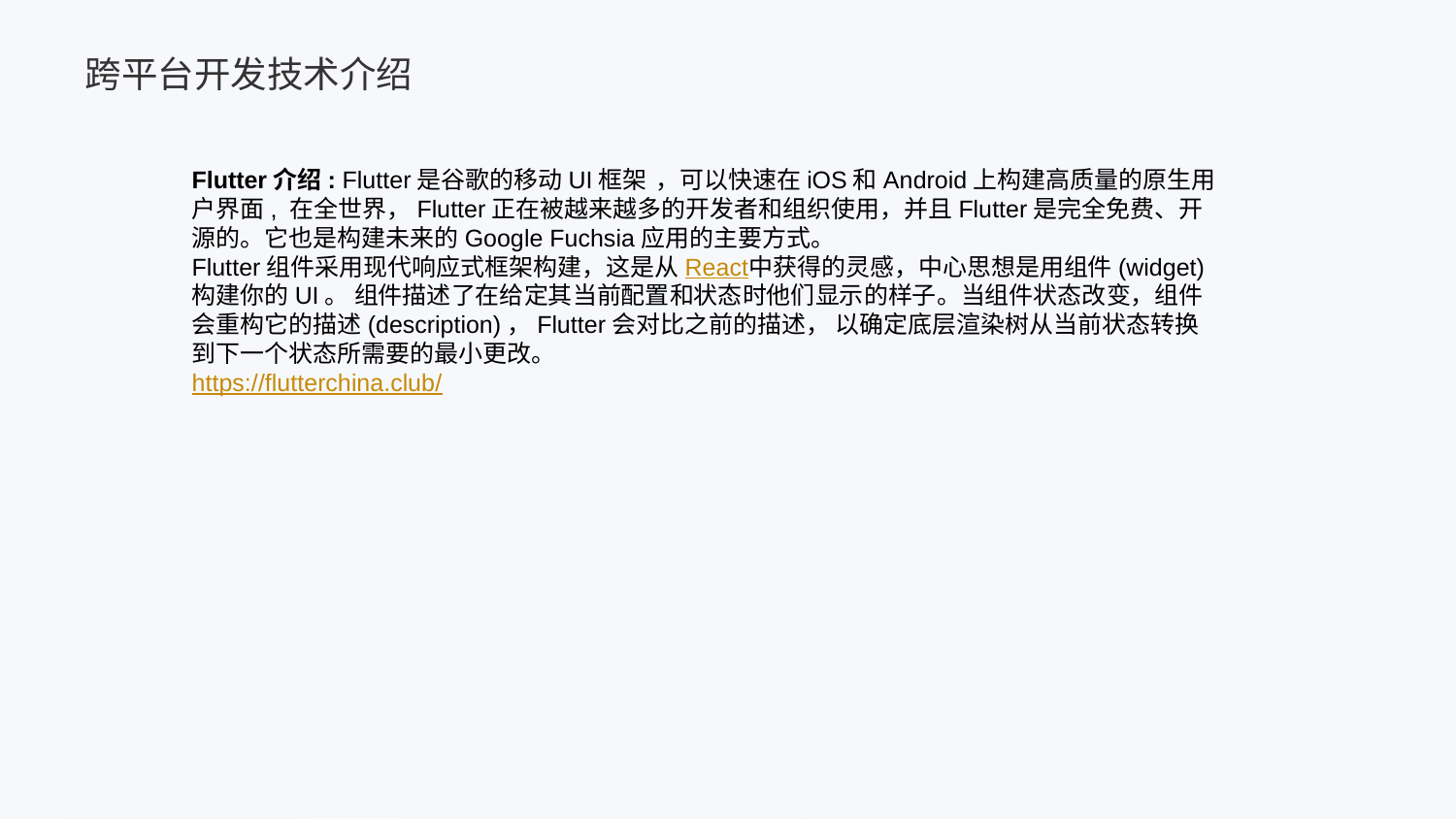

跨平台开发技术介绍
Flutter介绍: Flutter是谷歌的移动UI框架  ，可以快速在iOS和Android上构建高质量的原生用户界面, 在全世界，Flutter正在被越来越多的开发者和组织使用，并且Flutter是完全免费、开源的。它也是构建未来的Google Fuchsia应用的主要方式。
Flutter组件采用现代响应式框架构建，这是从React中获得的灵感，中心思想是用组件(widget)构建你的UI。 组件描述了在给定其当前配置和状态时他们显示的样子。当组件状态改变，组件会重构它的描述(description)，Flutter会对比之前的描述， 以确定底层渲染树从当前状态转换到下一个状态所需要的最小更改。
https://flutterchina.club/